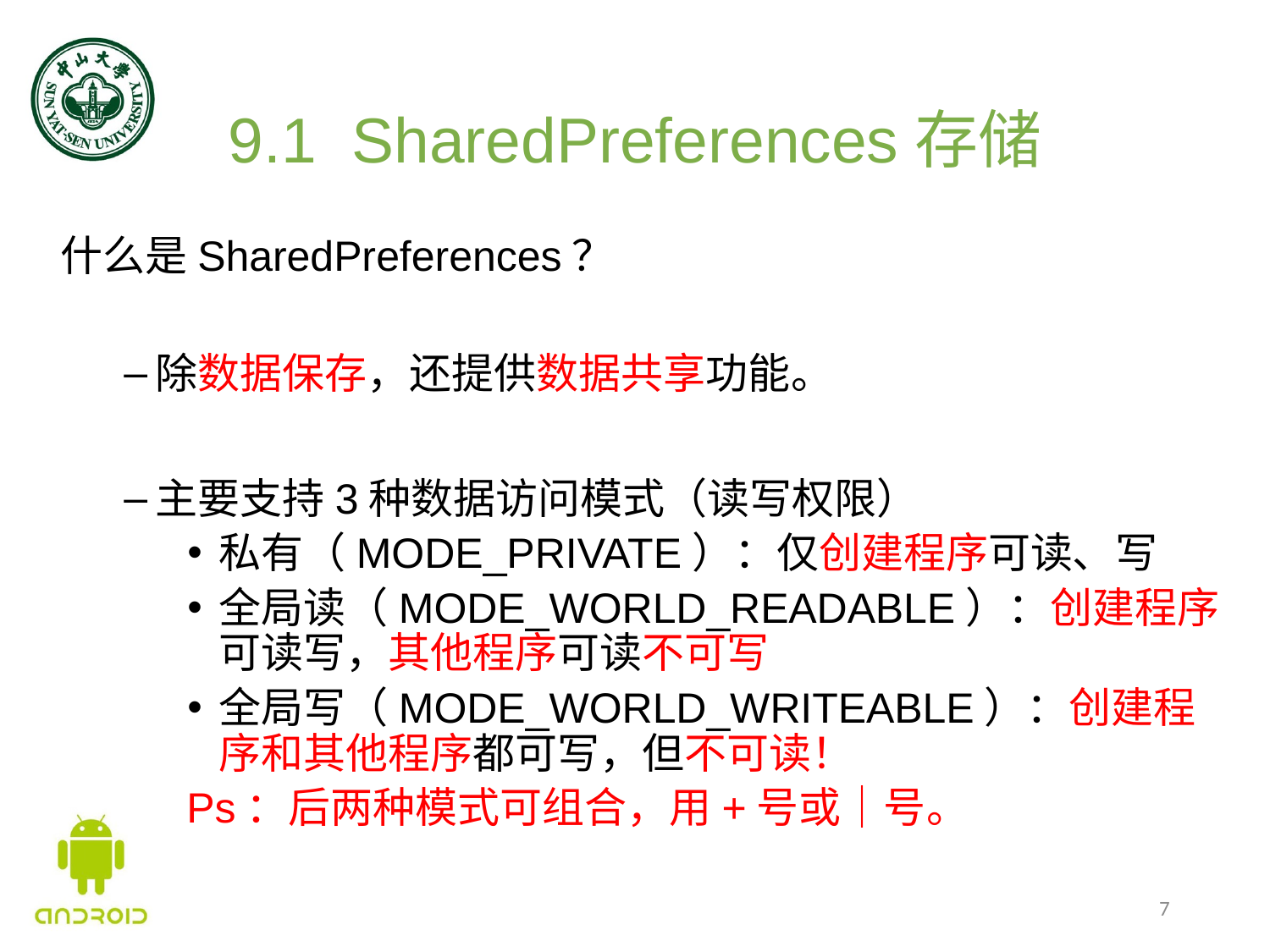

# 9.1  SharedPreferences存储
什么是SharedPreferences？

除数据保存，还提供数据共享功能。

主要支持3种数据访问模式（读写权限）
私有（MODE_PRIVATE）：仅创建程序可读、写
全局读（MODE_WORLD_READABLE）：创建程序可读写，其他程序可读不可写
全局写（MODE_WORLD_WRITEABLE）：创建程序和其他程序都可写，但不可读！
Ps：后两种模式可组合，用+号或｜号。
7